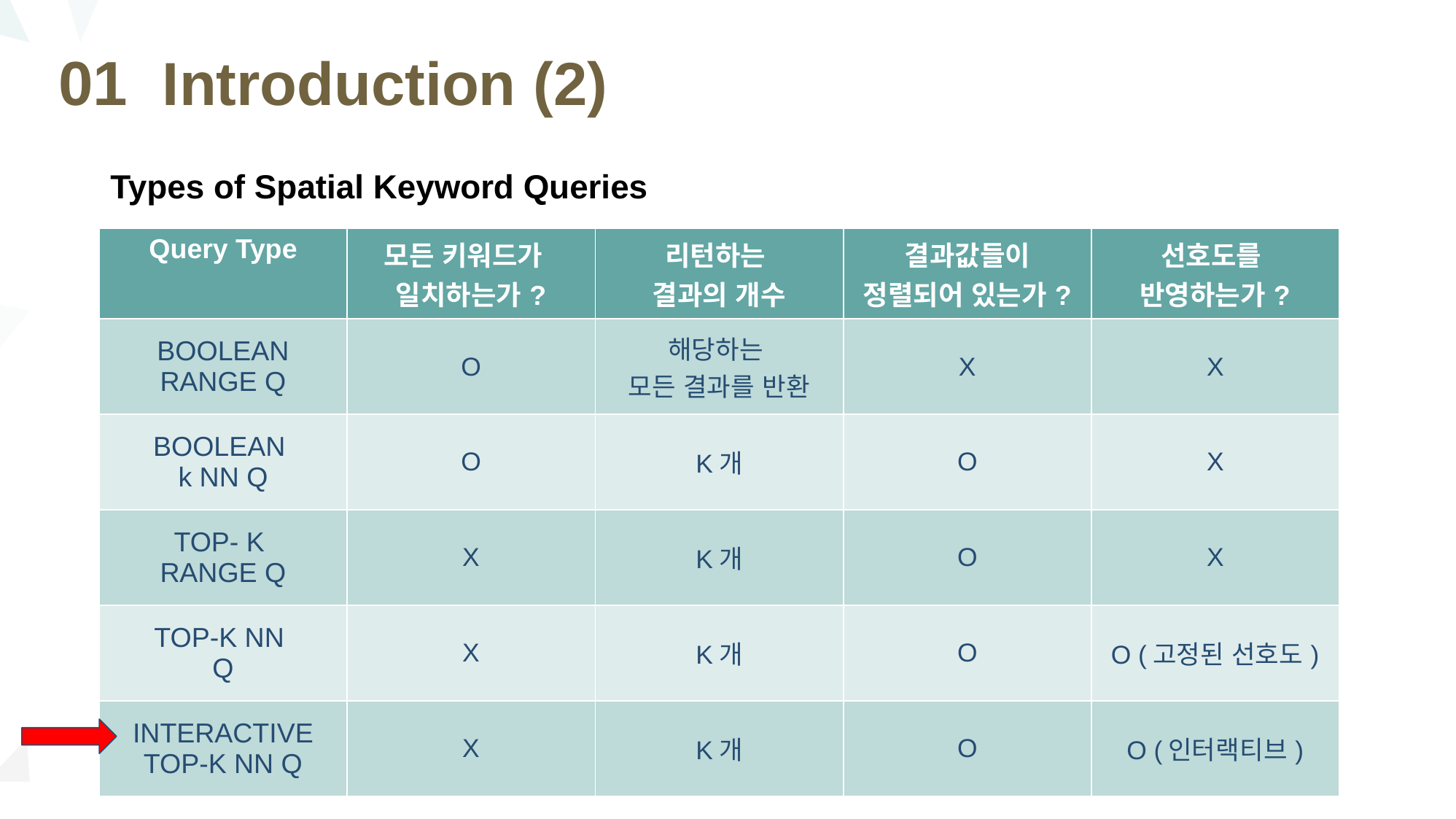

01  Introduction (2)
Types of Spatial Keyword Queries
| Query Type | 모든 키워드가 일치하는가? | 리턴하는 결과의 개수 | 결과값들이 정렬되어 있는가? | 선호도를 반영하는가? |
| --- | --- | --- | --- | --- |
| BOOLEAN RANGE Q | O | 해당하는 모든 결과를 반환 | X | X |
| BOOLEAN k NN Q | O | K개 | O | X |
| TOP- K RANGE Q | X | K개 | O | X |
| TOP-K NN Q | X | K개 | O | O (고정된 선호도) |
| INTERACTIVE TOP-K NN Q | X | K개 | O | O (인터랙티브) |